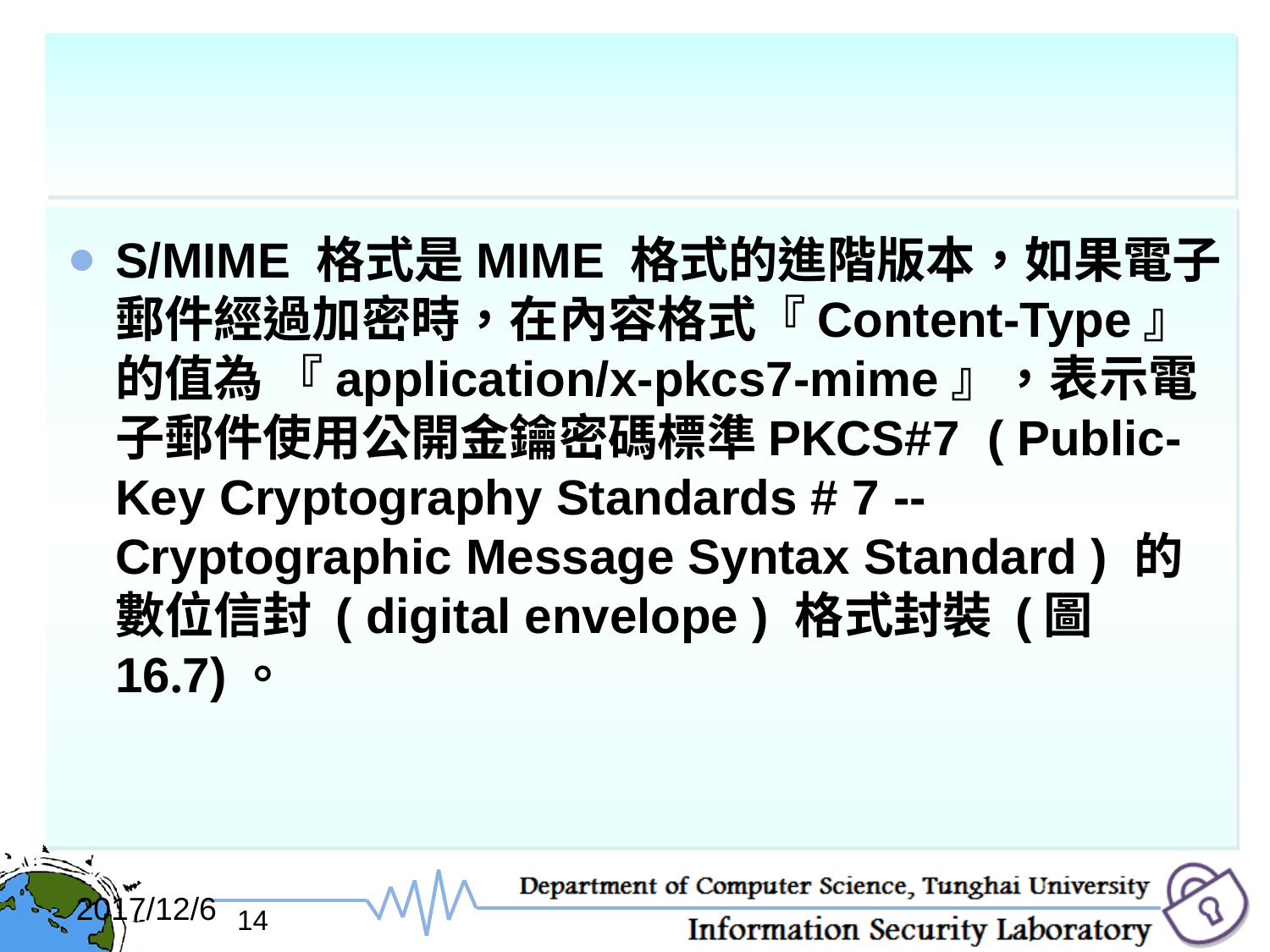

#
S/MIME 格式是MIME 格式的進階版本，如果電子郵件經過加密時，在內容格式『Content-Type』的值為 『application/x-pkcs7-mime』，表示電子郵件使用公開金鑰密碼標準PKCS#7  ( Public-Key Cryptography Standards # 7 -- Cryptographic Message Syntax Standard ) 的數位信封 ( digital envelope ) 格式封裝 (圖 16.7)。

2017/12/6
14